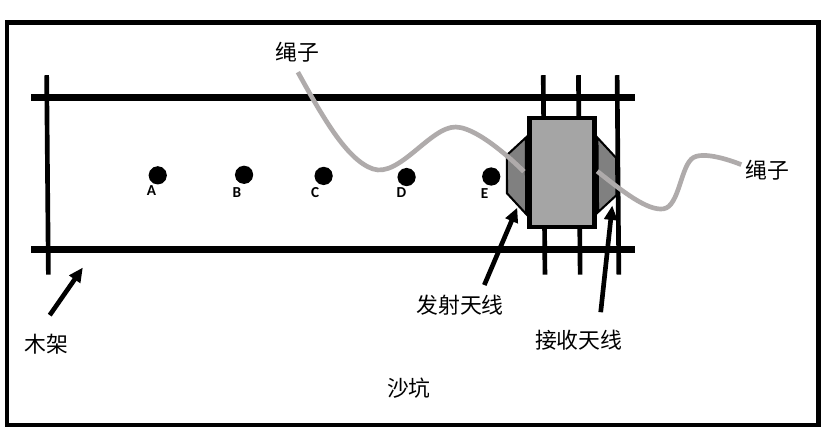

绳子

绳子

A
B
D
C
E
发射天线
接收天线
木架
沙坑